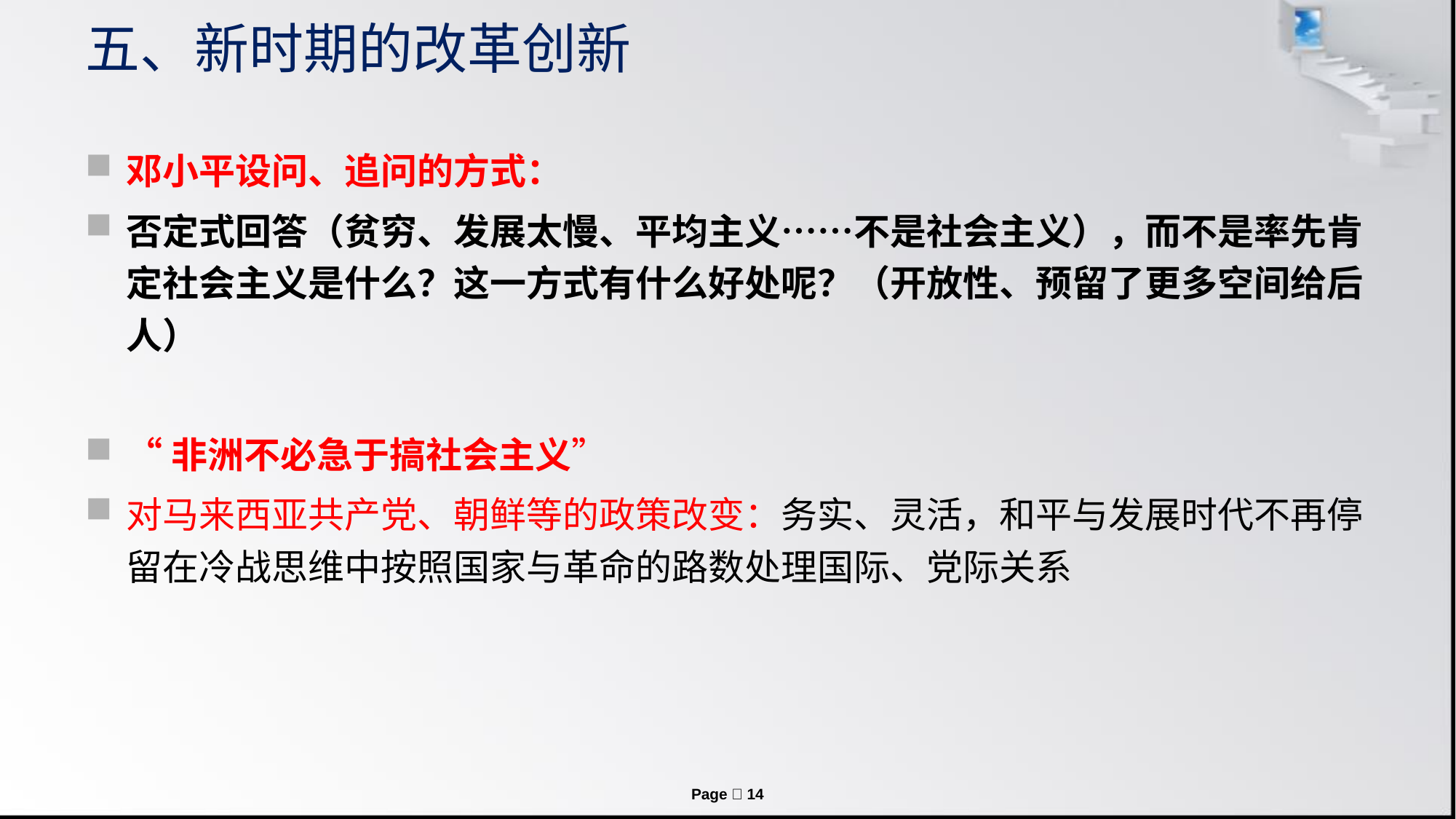

# 五、新时期的改革创新
邓小平设问、追问的方式：
否定式回答（贫穷、发展太慢、平均主义……不是社会主义），而不是率先肯定社会主义是什么？这一方式有什么好处呢？（开放性、预留了更多空间给后人）

“非洲不必急于搞社会主义”
对马来西亚共产党、朝鲜等的政策改变：务实、灵活，和平与发展时代不再停留在冷战思维中按照国家与革命的路数处理国际、党际关系